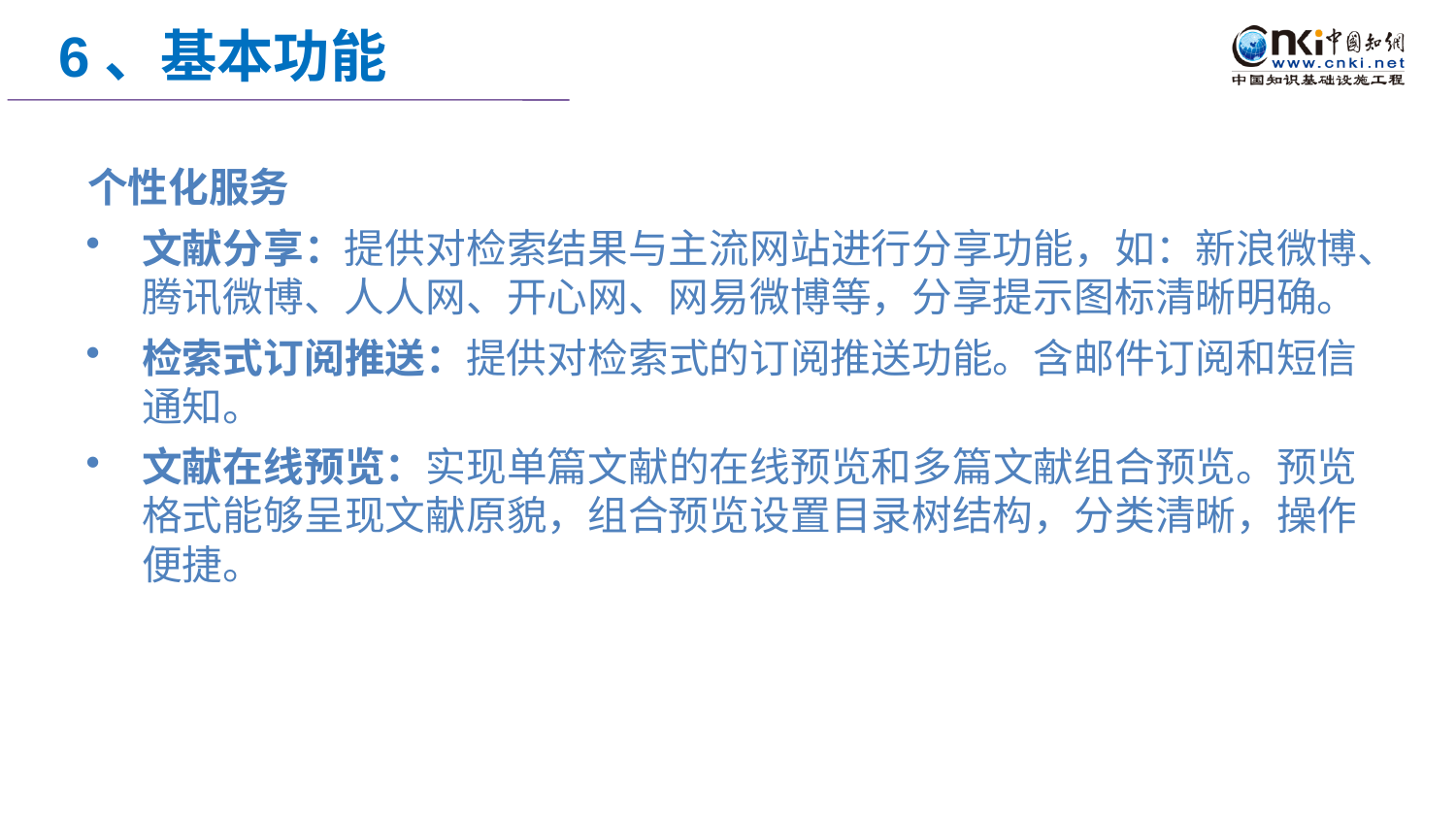

6、基本功能
个性化服务
文献分享：提供对检索结果与主流网站进行分享功能，如：新浪微博、腾讯微博、人人网、开心网、网易微博等，分享提示图标清晰明确。
检索式订阅推送：提供对检索式的订阅推送功能。含邮件订阅和短信通知。
文献在线预览：实现单篇文献的在线预览和多篇文献组合预览。预览格式能够呈现文献原貌，组合预览设置目录树结构，分类清晰，操作便捷。